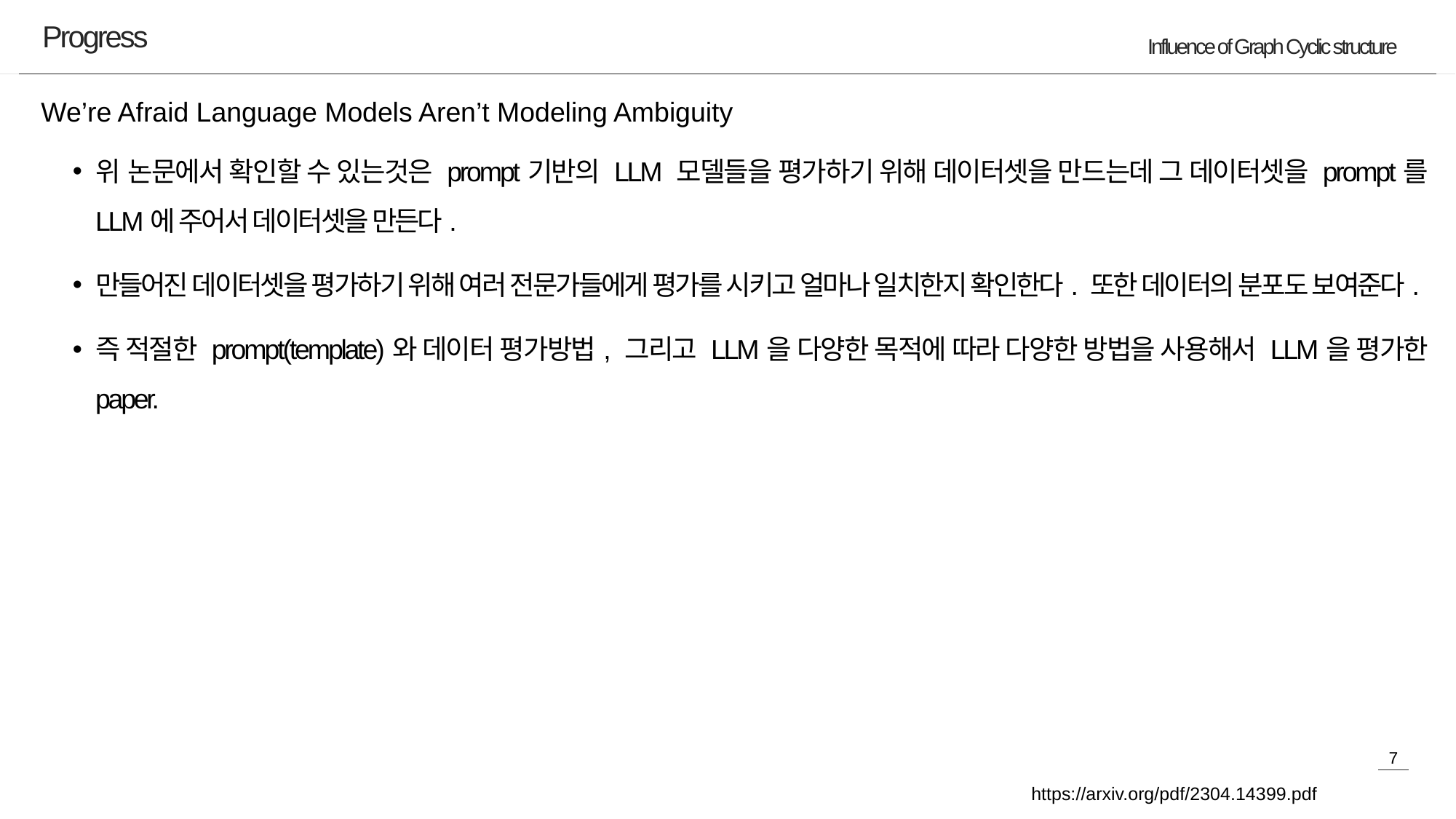

Progress
We’re Afraid Language Models Aren’t Modeling Ambiguity
위 논문에서 확인할 수 있는것은 prompt기반의 LLM 모델들을 평가하기 위해 데이터셋을 만드는데 그 데이터셋을 prompt를 LLM에 주어서 데이터셋을 만든다.
만들어진 데이터셋을 평가하기 위해 여러 전문가들에게 평가를 시키고 얼마나 일치한지 확인한다. 또한 데이터의 분포도 보여준다.
즉 적절한 prompt(template)와 데이터 평가방법, 그리고 LLM을 다양한 목적에 따라 다양한 방법을 사용해서 LLM을 평가한 paper.

https://arxiv.org/pdf/2304.14399.pdf